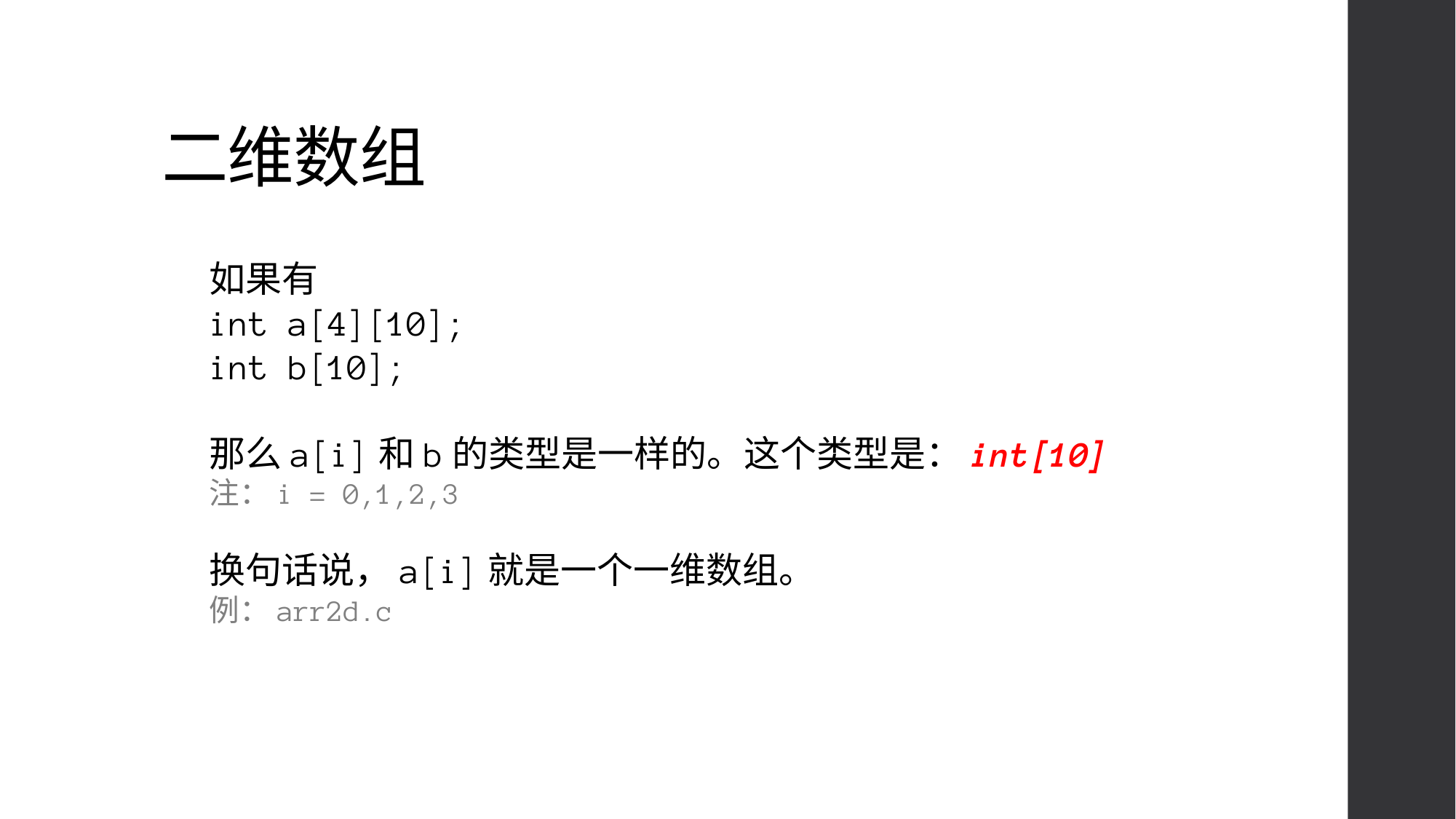

# 二维数组
如果有
int a[4][10];
int b[10];

那么a[i]和b的类型是一样的。这个类型是：int[10]
注：i = 0,1,2,3

换句话说，a[i]就是一个一维数组。
例：arr2d.c